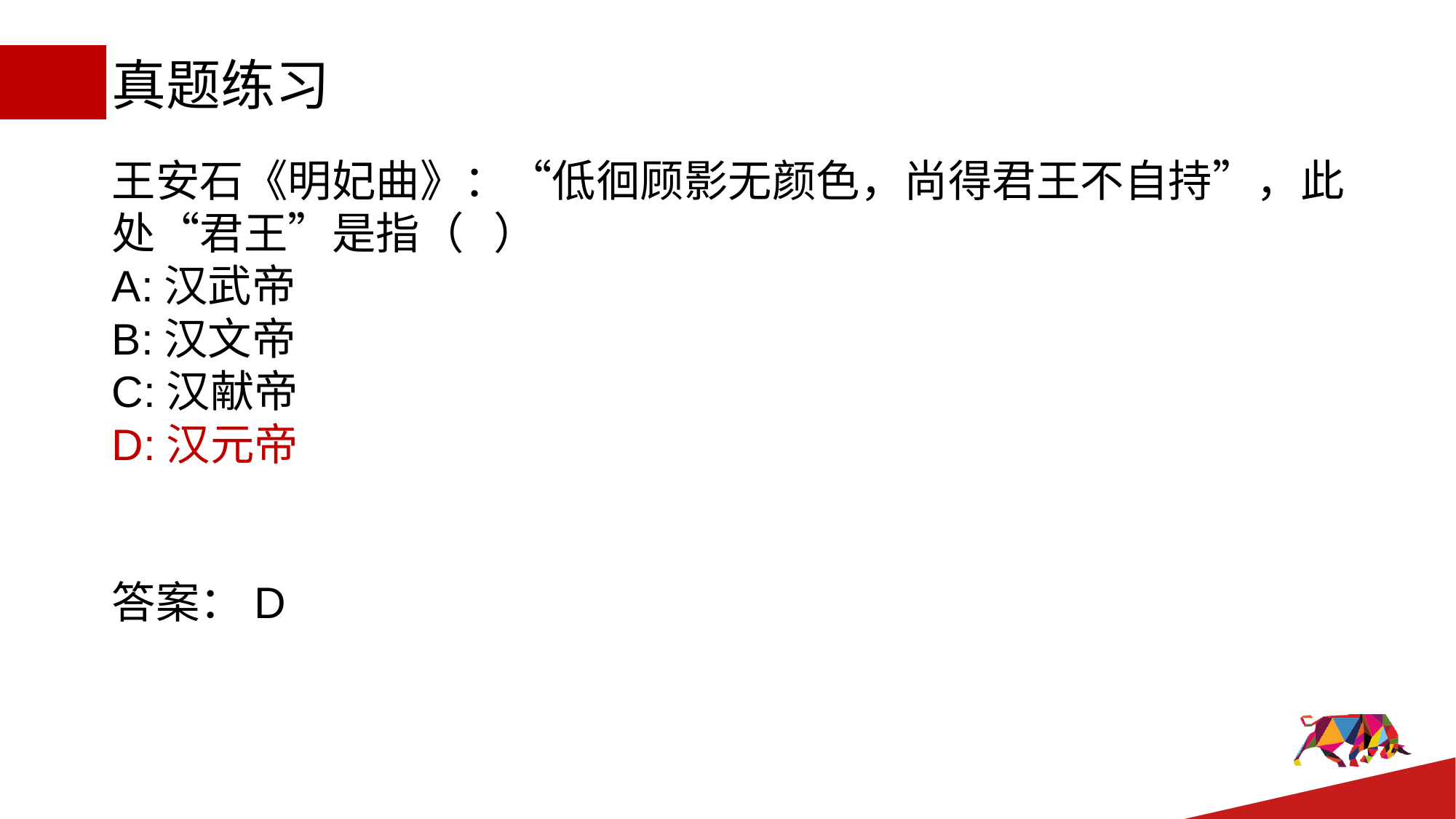

# 真题练习
王安石《明妃曲》：“低徊顾影无颜色，尚得君王不自持”，此处“君王”是指（   ）
A:汉武帝
B:汉文帝
C:汉献帝
D:汉元帝

答案：D